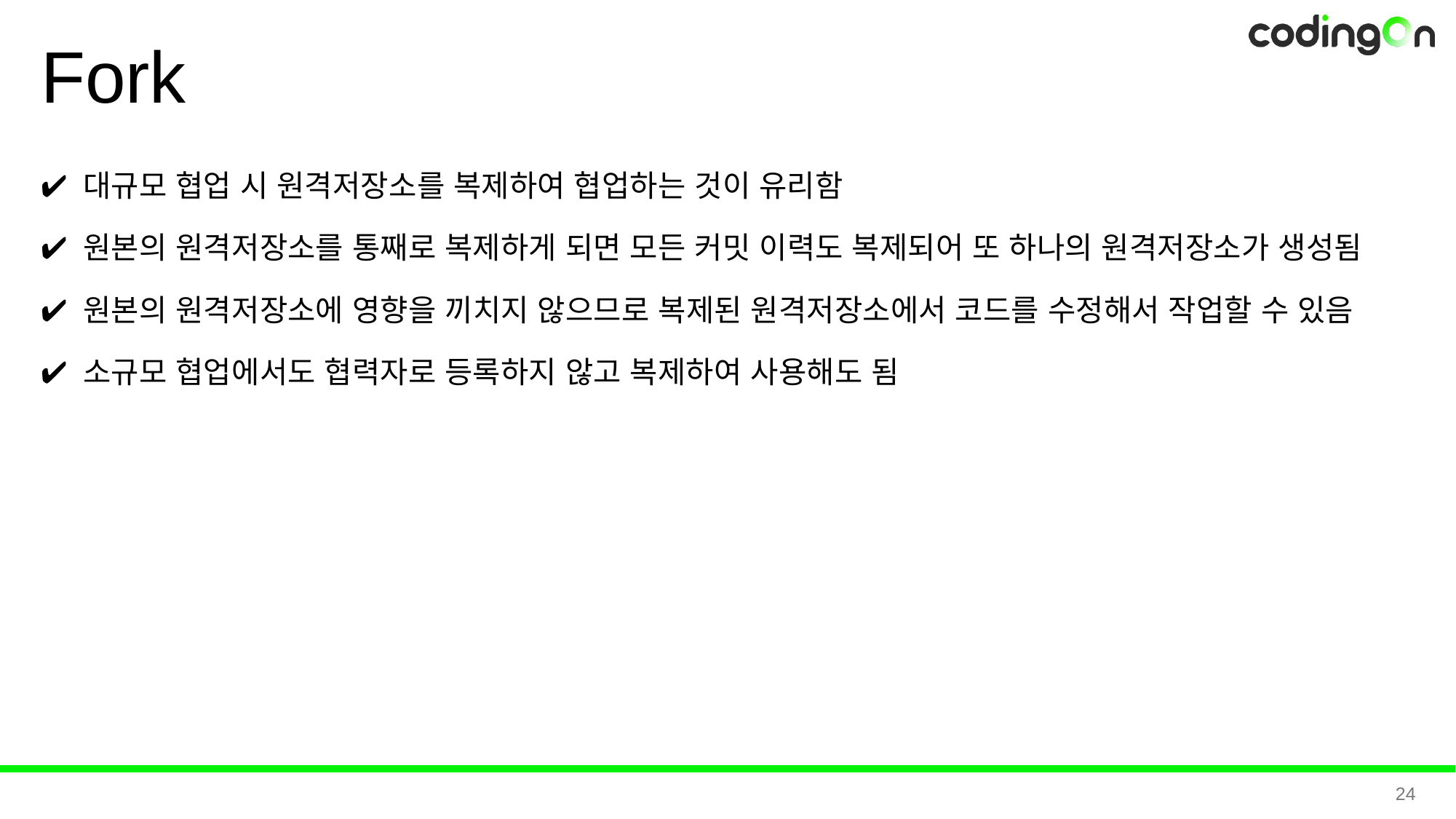

# Fork
✔️ 대규모 협업 시 원격저장소를 복제하여 협업하는 것이 유리함
✔️ 원본의 원격저장소를 통째로 복제하게 되면 모든 커밋 이력도 복제되어 또 하나의 원격저장소가 생성됨
✔️ 원본의 원격저장소에 영향을 끼치지 않으므로 복제된 원격저장소에서 코드를 수정해서 작업할 수 있음
✔️ 소규모 협업에서도 협력자로 등록하지 않고 복제하여 사용해도 됨
24